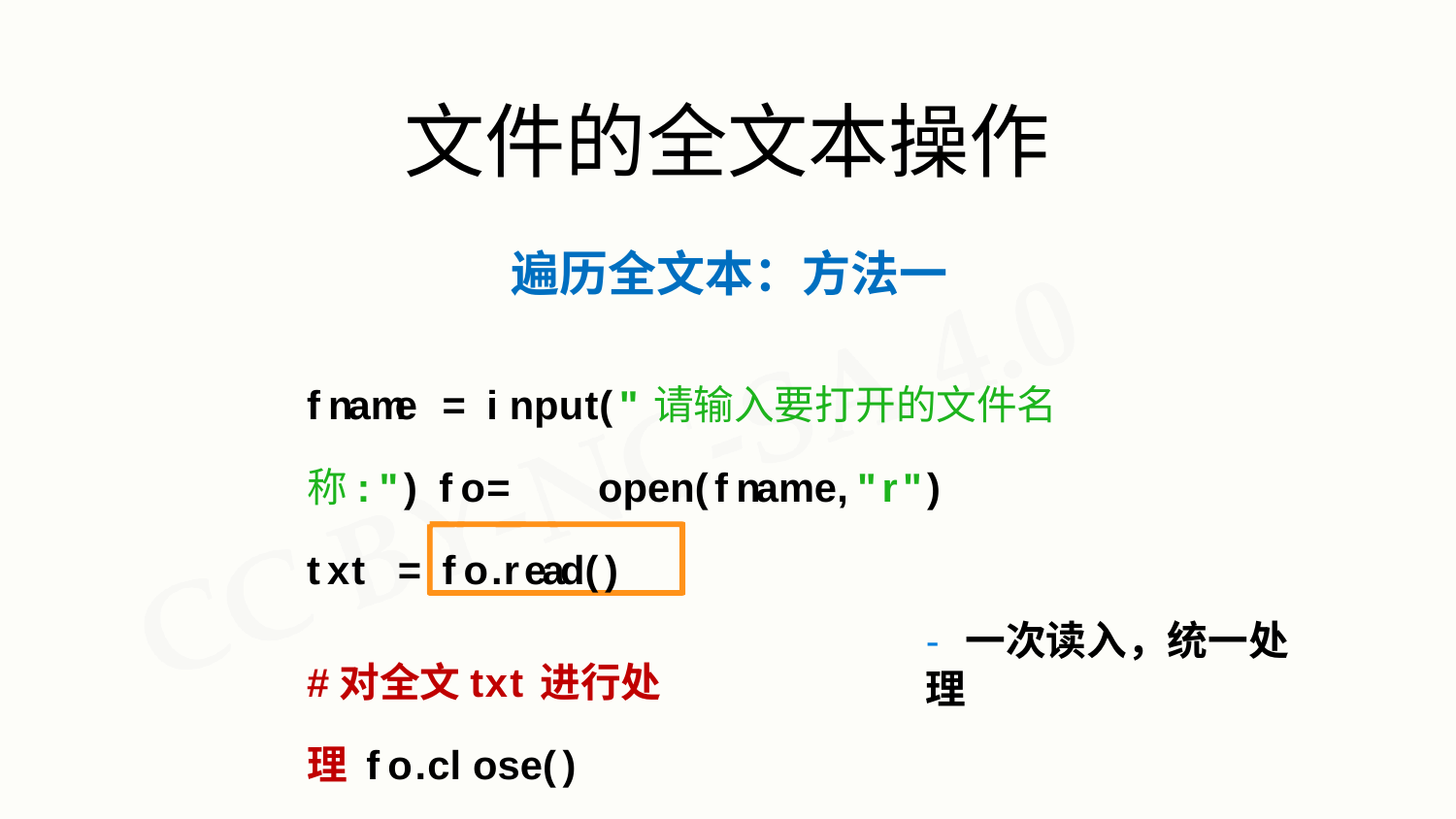

# 文件的全文本操作
遍历全文本：方法一
fname		=	input("请输入要打开的文件名称:") fo	=	open(fname,"r")
txt	=	fo.read()

- 一次读入，统一处理
#对全文txt进行处理 fo.close()